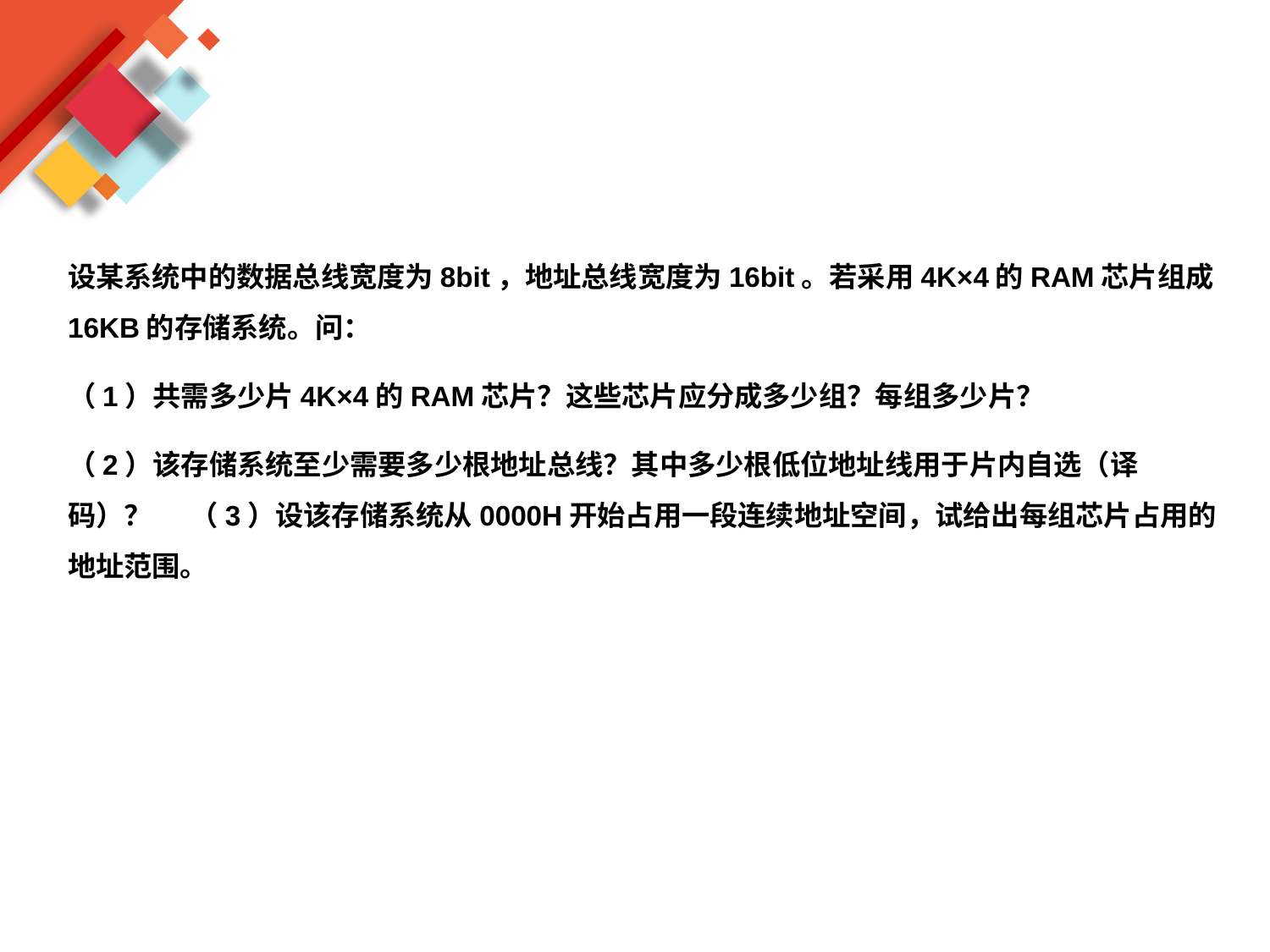

设某系统中的数据总线宽度为8bit，地址总线宽度为16bit。若采用4K×4的RAM芯片组成16KB的存储系统。问：
（1）共需多少片4K×4的RAM芯片？这些芯片应分成多少组？每组多少片？
（2）该存储系统至少需要多少根地址总线？其中多少根低位地址线用于片内自选（译码）？      （3）设该存储系统从0000H开始占用一段连续地址空间，试给出每组芯片占用的地址范围。